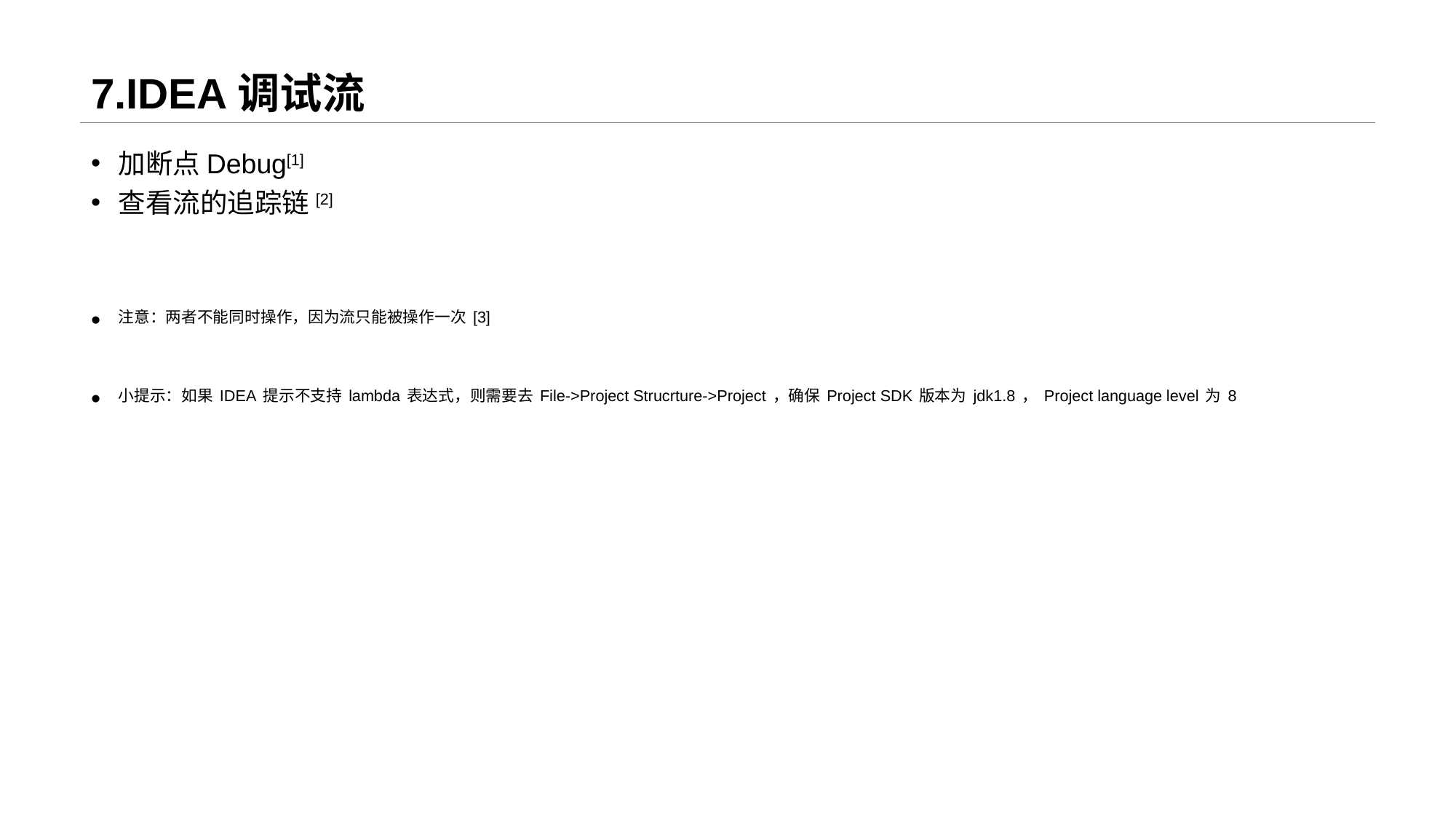

# 7.IDEA调试流
加断点Debug[1]
查看流的追踪链[2]

注意：两者不能同时操作，因为流只能被操作一次[3]

小提示：如果IDEA提示不支持lambda表达式，则需要去File->Project Strucrture->Project，确保Project SDK版本为jdk1.8，Project language level为8